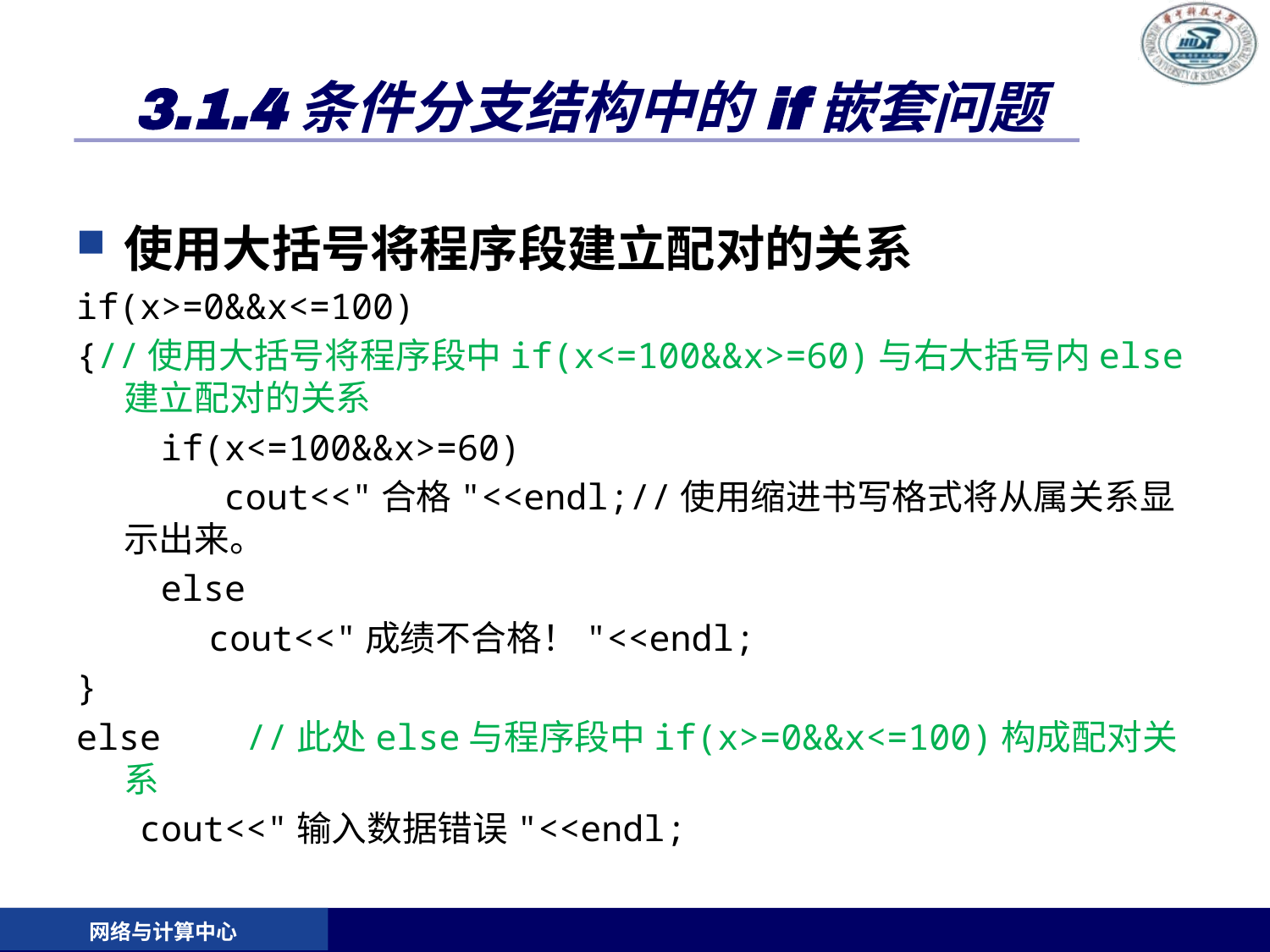

# 3.1.4条件分支结构中的if嵌套问题
使用大括号将程序段建立配对的关系
if(x>=0&&x<=100)
{//使用大括号将程序段中if(x<=100&&x>=60)与右大括号内else建立配对的关系
    if(x<=100&&x>=60)
       cout<<"合格"<<endl;//使用缩进书写格式将从属关系显示出来。
    else
	    cout<<"成绩不合格！"<<endl;
}
else    //此处else与程序段中if(x>=0&&x<=100)构成配对关系
   cout<<"输入数据错误"<<endl;

网络与计算中心